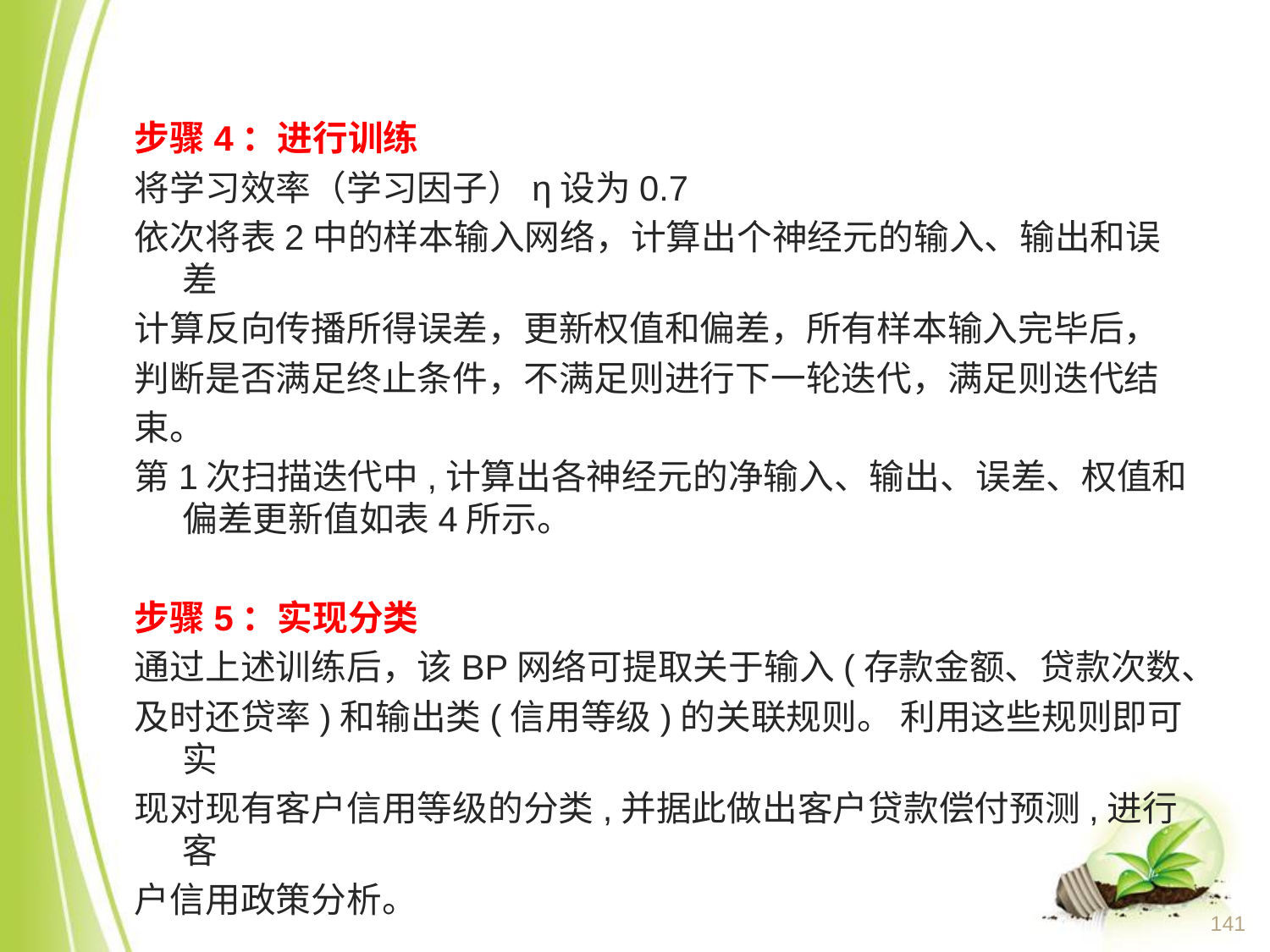

步骤4：进行训练
将学习效率（学习因子）η设为0.7
依次将表2中的样本输入网络，计算出个神经元的输入、输出和误差
计算反向传播所得误差，更新权值和偏差，所有样本输入完毕后，
判断是否满足终止条件，不满足则进行下一轮迭代，满足则迭代结
束。
第1次扫描迭代中,计算出各神经元的净输入、输出、误差、权值和偏差更新值如表4所示。

步骤5：实现分类
通过上述训练后，该BP网络可提取关于输入(存款金额、贷款次数、
及时还贷率)和输出类(信用等级)的关联规则。 利用这些规则即可实
现对现有客户信用等级的分类,并据此做出客户贷款偿付预测,进行客
户信用政策分析。

141